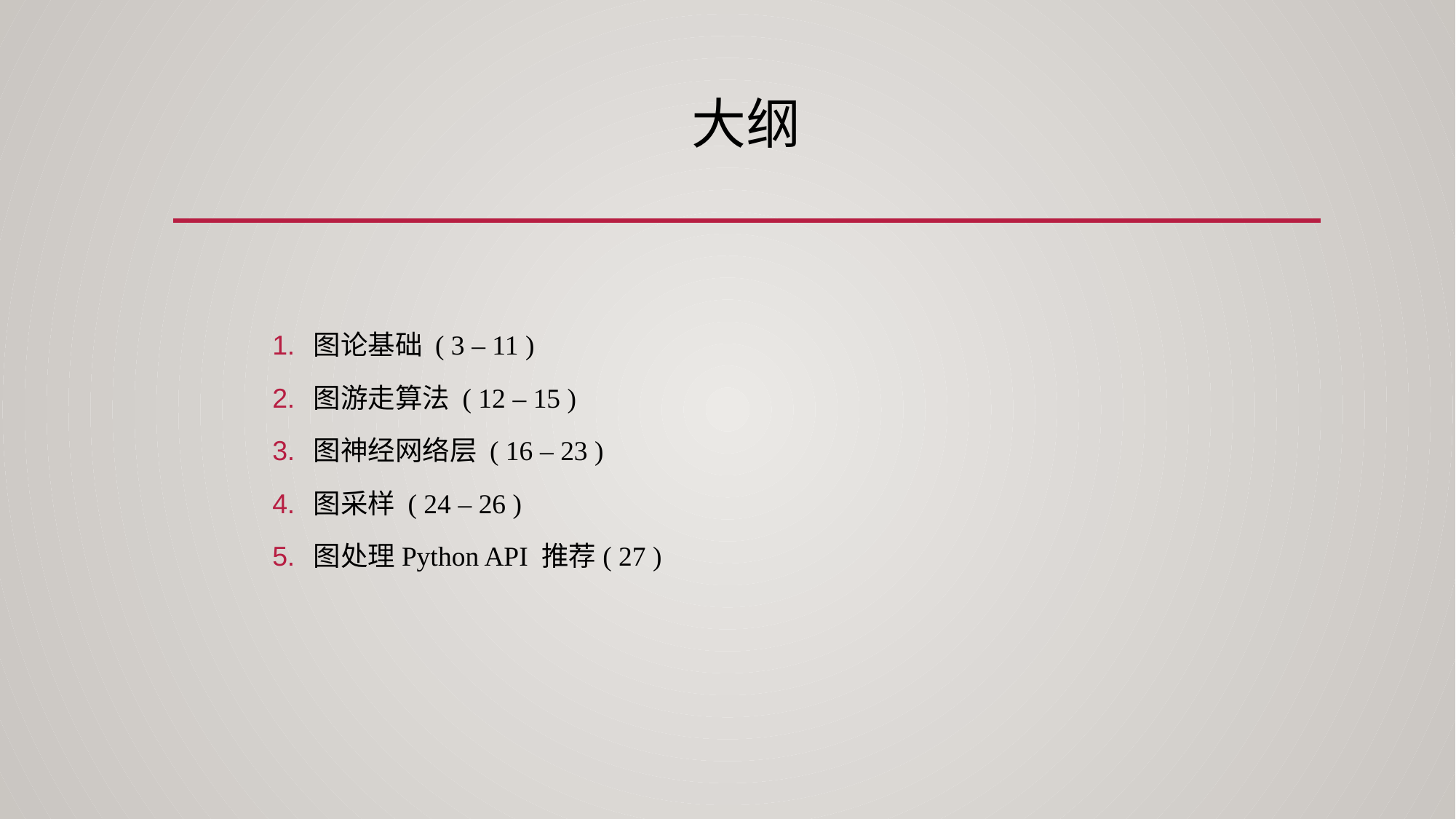

# 大纲
图论基础 ( 3 – 11 )
图游走算法 ( 12 – 15 )
图神经网络层 ( 16 – 23 )
图采样 ( 24 – 26 )
图处理Python API 推荐( 27 )